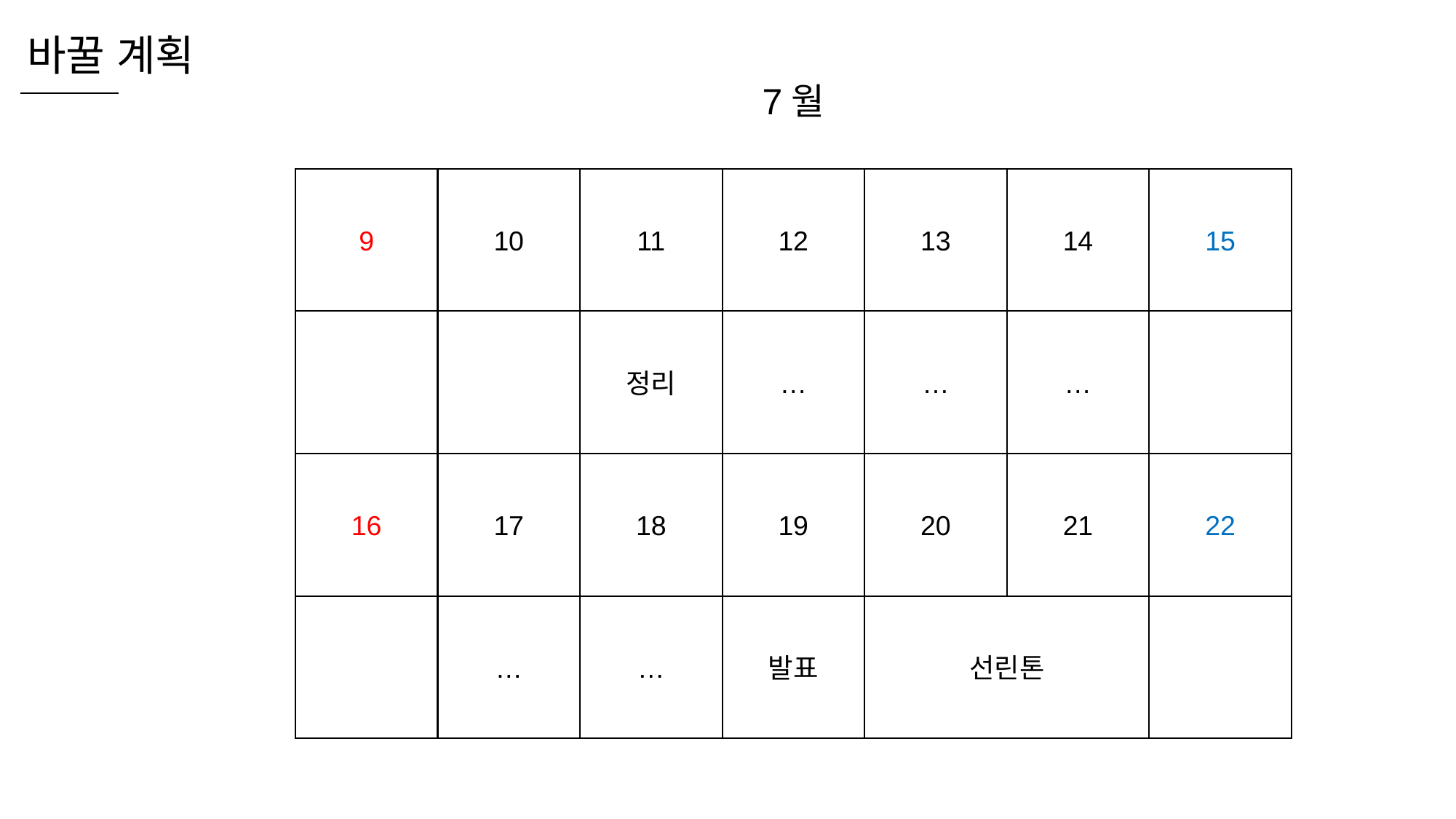

바꿀 계획
7월
9
10
11
12
13
14
15

정리
…
…
…

16
17
18
19
20
21
22

…
…
발표
선린톤